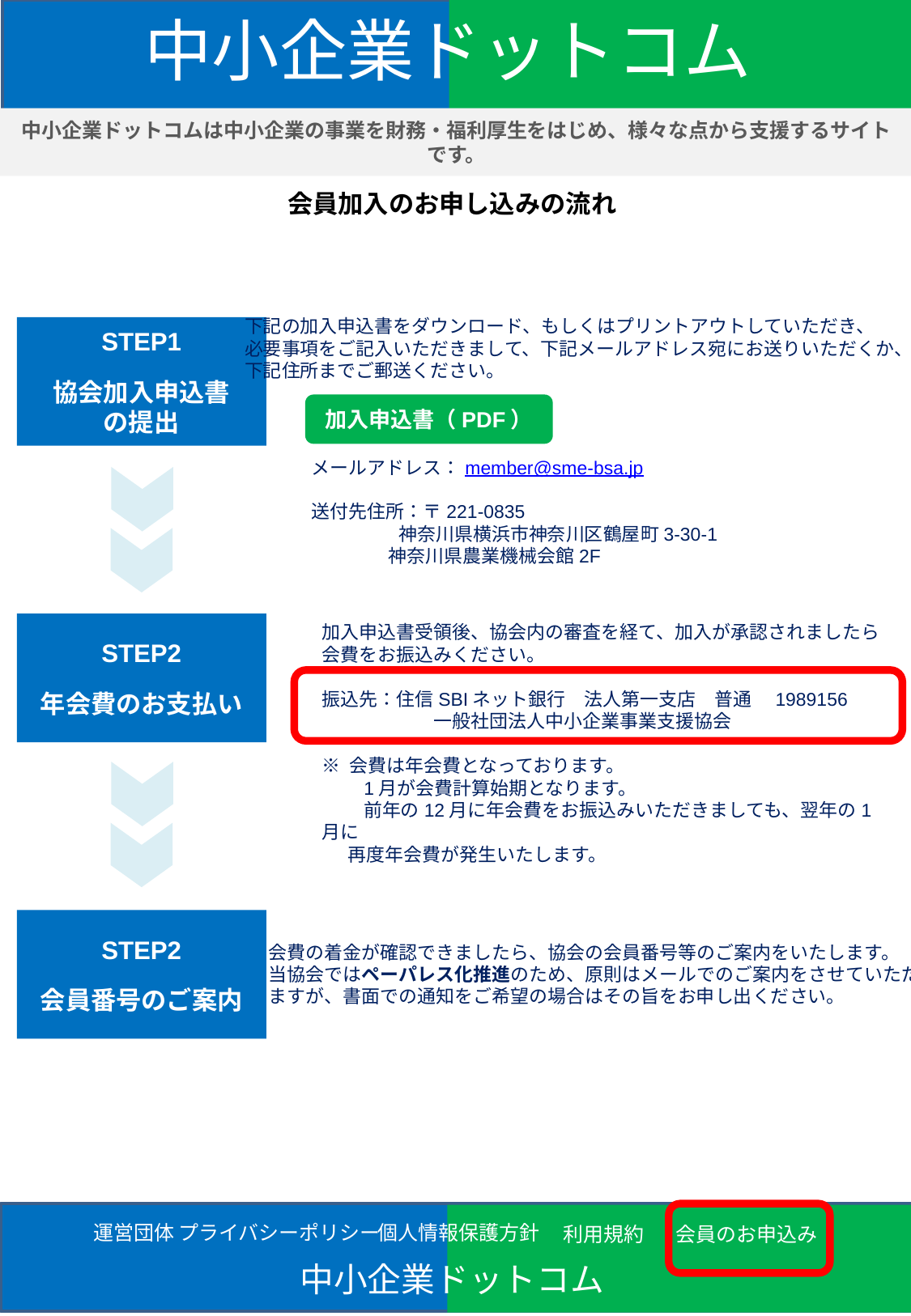

中小企業ドットコム
中小企業ドットコムは中小企業の事業を財務・福利厚生をはじめ、様々な点から支援するサイトです。
会員加入のお申し込みの流れ
下記の加入申込書をダウンロード、もしくはプリントアウトしていただき、
必要事項をご記入いただきまして、下記メールアドレス宛にお送りいただくか、
下記住所までご郵送ください。
STEP1

協会加入申込書
の提出
加入申込書（PDF）
メールアドレス：member@sme-bsa.jp

送付先住所：〒221-0835
               　神奈川県横浜市神奈川区鶴屋町3-30-1
                 神奈川県農業機械会館2F

STEP2

年会費のお支払い
加入申込書受領後、協会内の審査を経て、加入が承認されましたら会費をお振込みください。

振込先：住信SBIネット銀行　法人第一支店　普通　1989156
　　　　　　一般社団法人中小企業事業支援協会

※ 会費は年会費となっております。
　　1月が会費計算始期となります。
　　 前年の12月に年会費をお振込みいただきましても、翌年の1月に
     再度年会費が発生いたします。

STEP2

会員番号のご案内
会費の着金が確認できましたら、協会の会員番号等のご案内をいたします。
当協会ではペーパレス化推進のため、原則はメールでのご案内をさせていただき
ますが、書面での通知をご希望の場合はその旨をお申し出ください。

プライバシーポリシー
個人情報保護方針
運営団体
利用規約
会員のお申込み
中小企業ドットコム